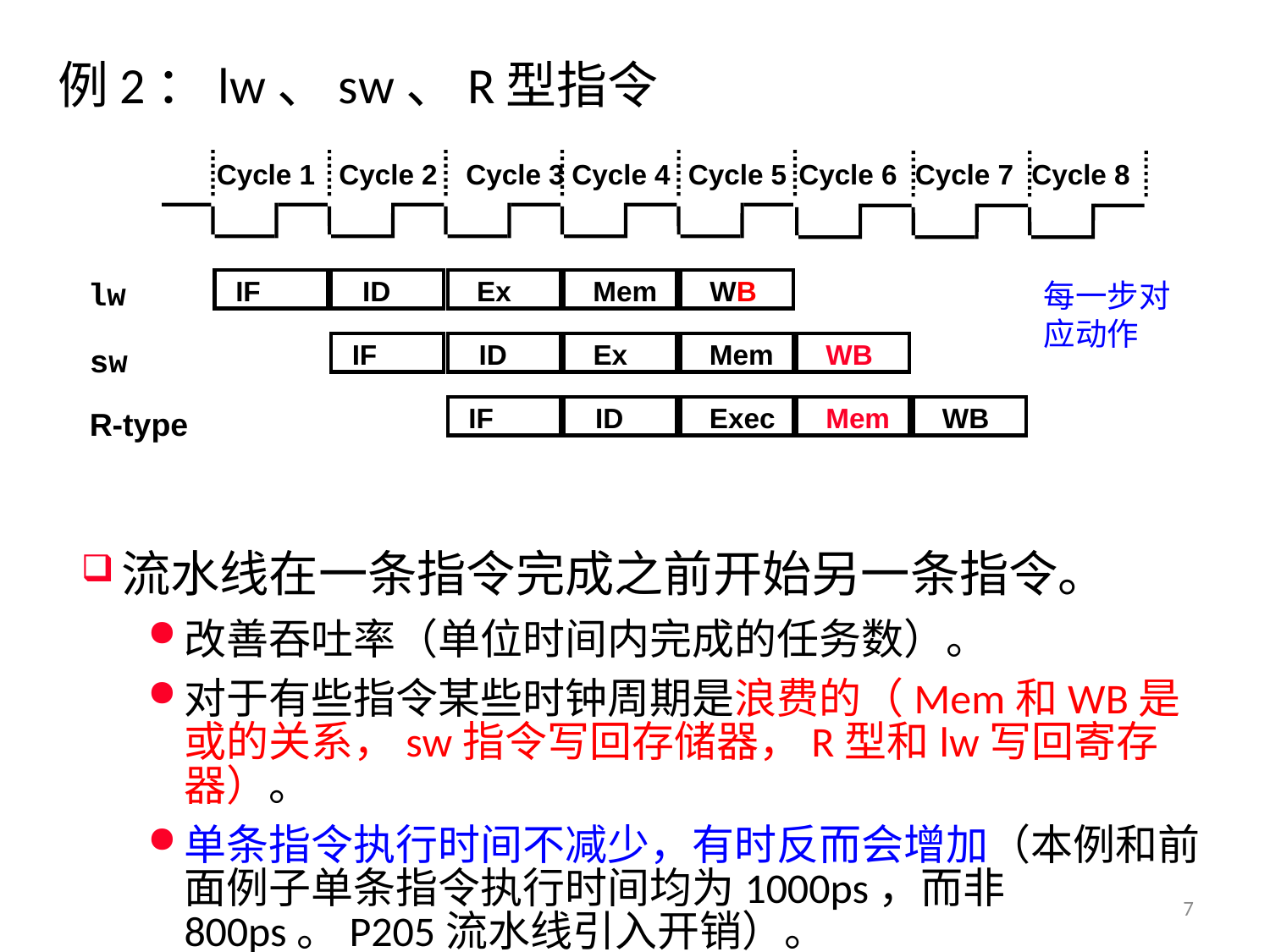

例2：lw、sw、R型指令

Cycle 1
Cycle 2
Cycle 3
Cycle 4
Cycle 5
Cycle 6
Cycle 7

Cycle 8

IF

ID
Ex

Mem

WB

lw

每一步对应动作
IF

ID
Ex

Mem

WB

sw
IF

ID
Exec

Mem

WB

R-type
流水线在一条指令完成之前开始另一条指令。
改善吞吐率（单位时间内完成的任务数）。
对于有些指令某些时钟周期是浪费的（Mem和WB是或的关系，sw指令写回存储器，R型和lw写回寄存器）。
单条指令执行时间不减少，有时反而会增加（本例和前面例子单条指令执行时间均为1000ps，而非800ps。P205流水线引入开销）。
7